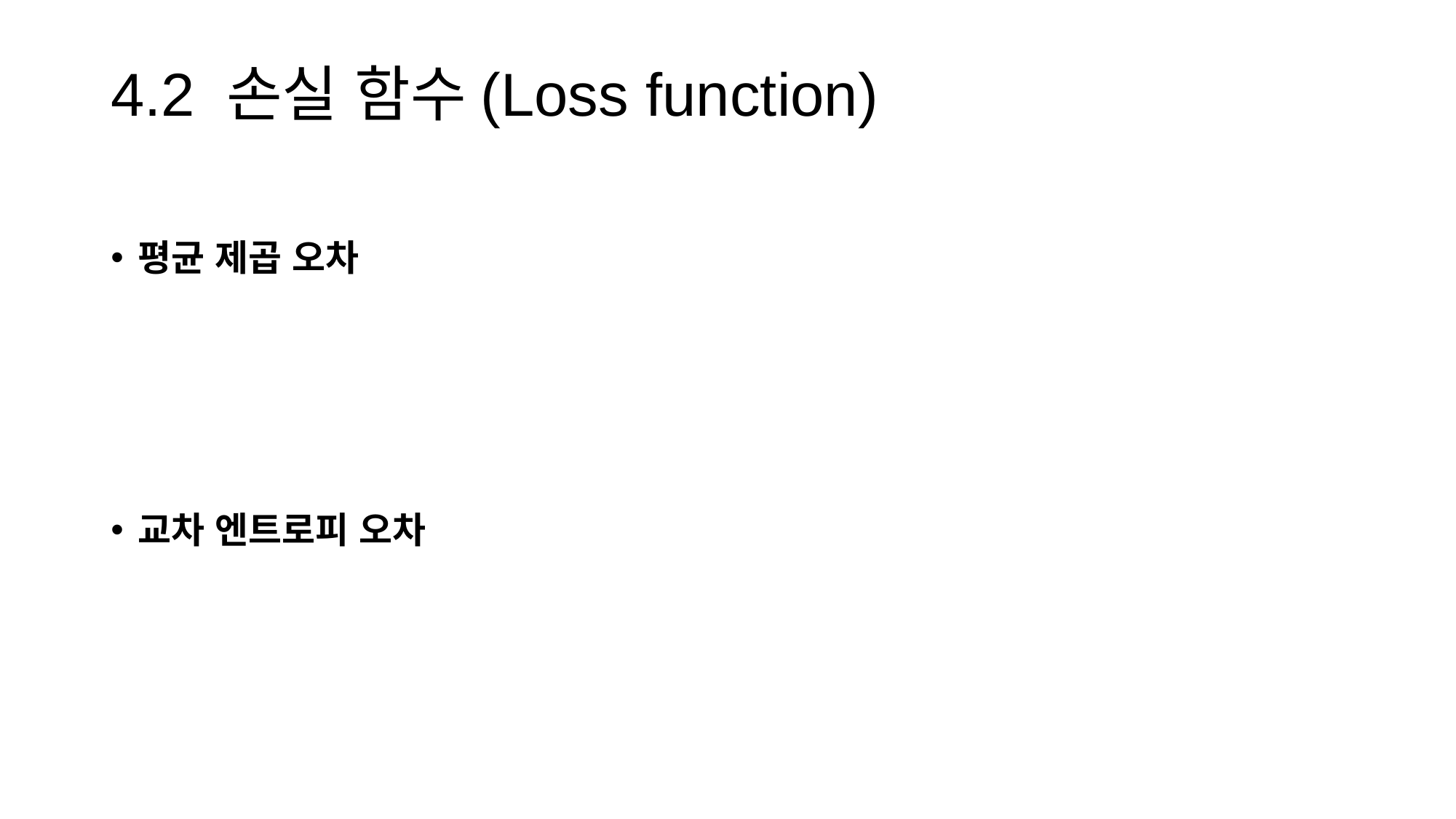

# 4.2 손실 함수(Loss function)

평균 제곱 오차

교차 엔트로피 오차